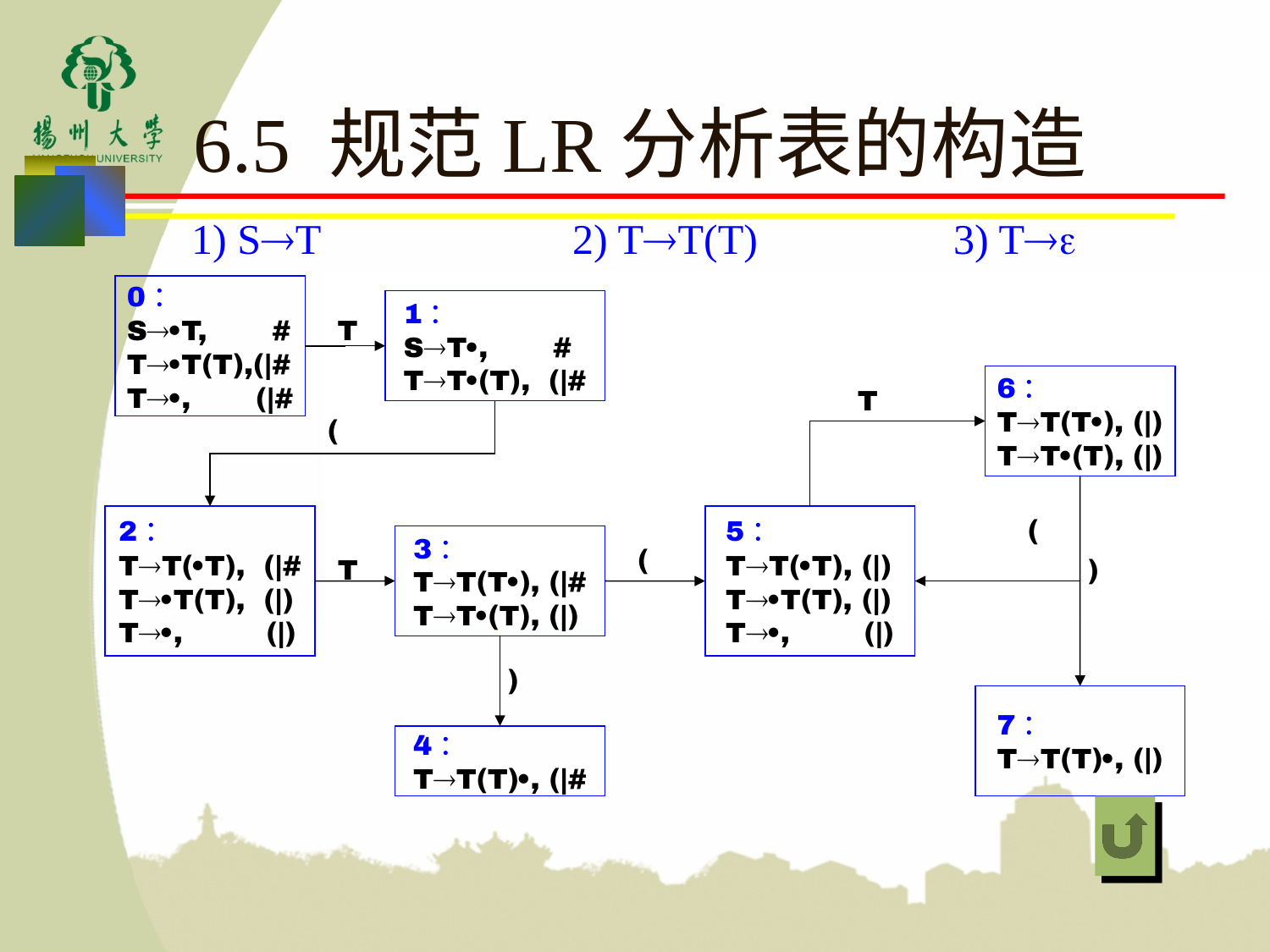

# 6.5 规范LR分析表的构造
1) S→T		2) T→T(T)		3) T→ε
0：
S→•T,       #
T→•T(T),(|#
T→•,       (|#
1：
S→T•,       #
T→T•(T),  (|#
T
6：
T→T(T•), (|)
T→T•(T), (|)
T
(
2：
T→T(•T),  (|#
T→•T(T),  (|)
T→•,         (|)
5：
T→T(•T), (|)
T→•T(T), (|)
T→•,        (|)
(
3：
T→T(T•), (|#
T→T•(T), (|)
(
T
)
)
7：
T→T(T)•, (|)
4：
T→T(T)•, (|#

93